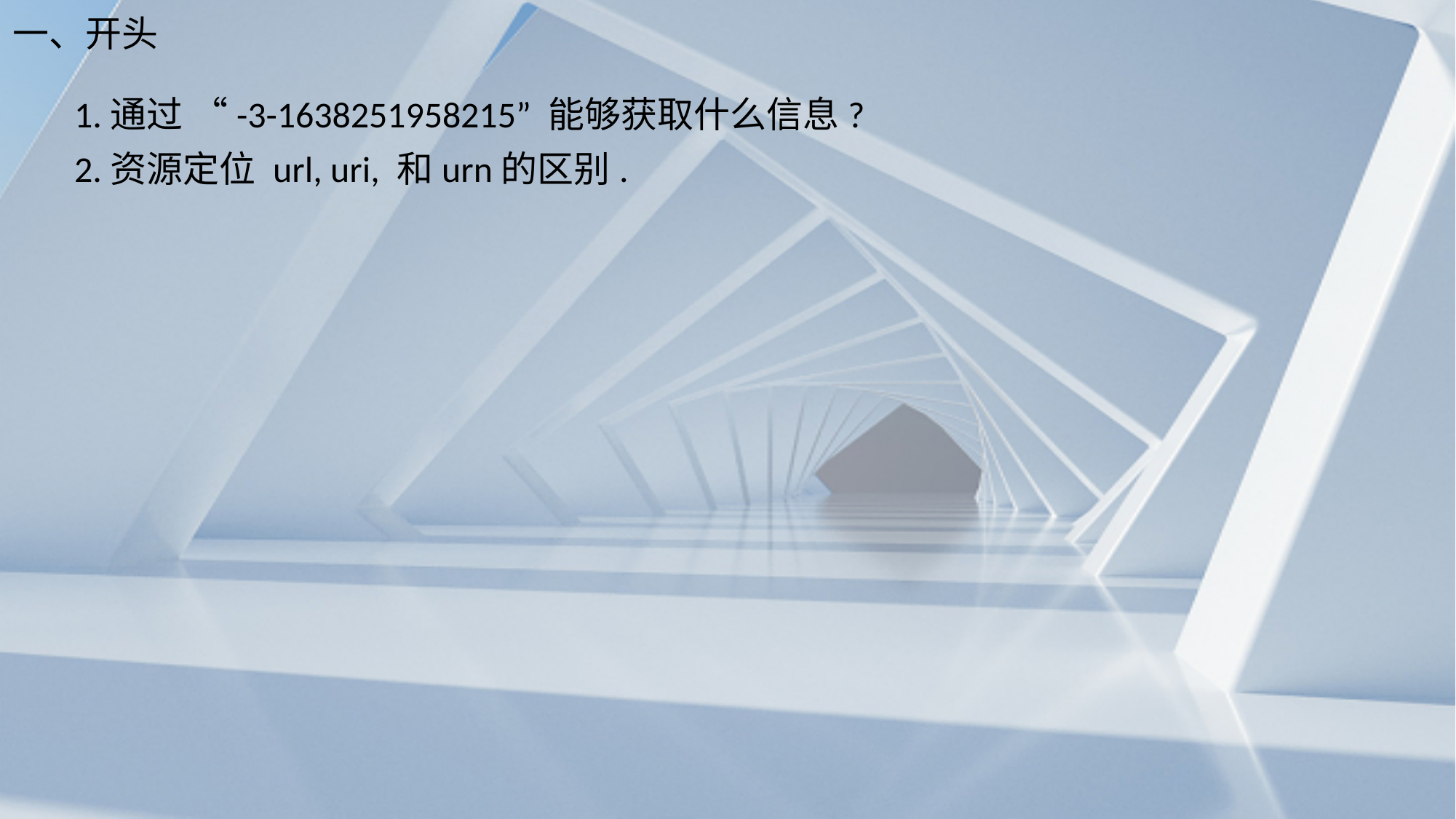

一、开头
1.通过 “-3-1638251958215” 能够获取什么信息?
2.资源定位 url, uri, 和urn的区别.